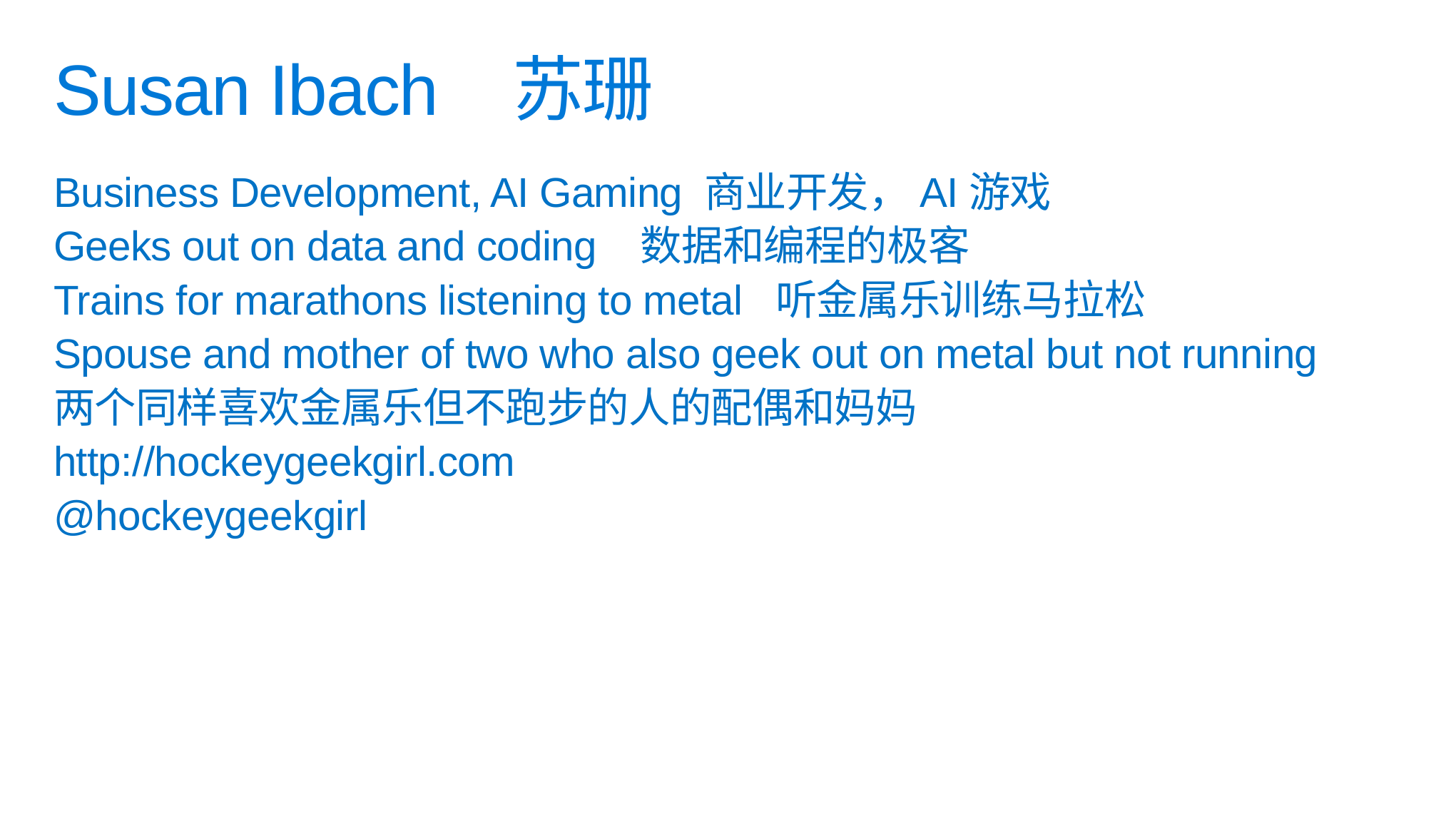

# Susan Ibach   苏珊
Business Development, AI Gaming 商业开发，AI游戏
Geeks out on data and coding   数据和编程的极客
Trains for marathons listening to metal  听金属乐训练马拉松
Spouse and mother of two who also geek out on metal but not running
两个同样喜欢金属乐但不跑步的人的配偶和妈妈
http://hockeygeekgirl.com
@hockeygeekgirl